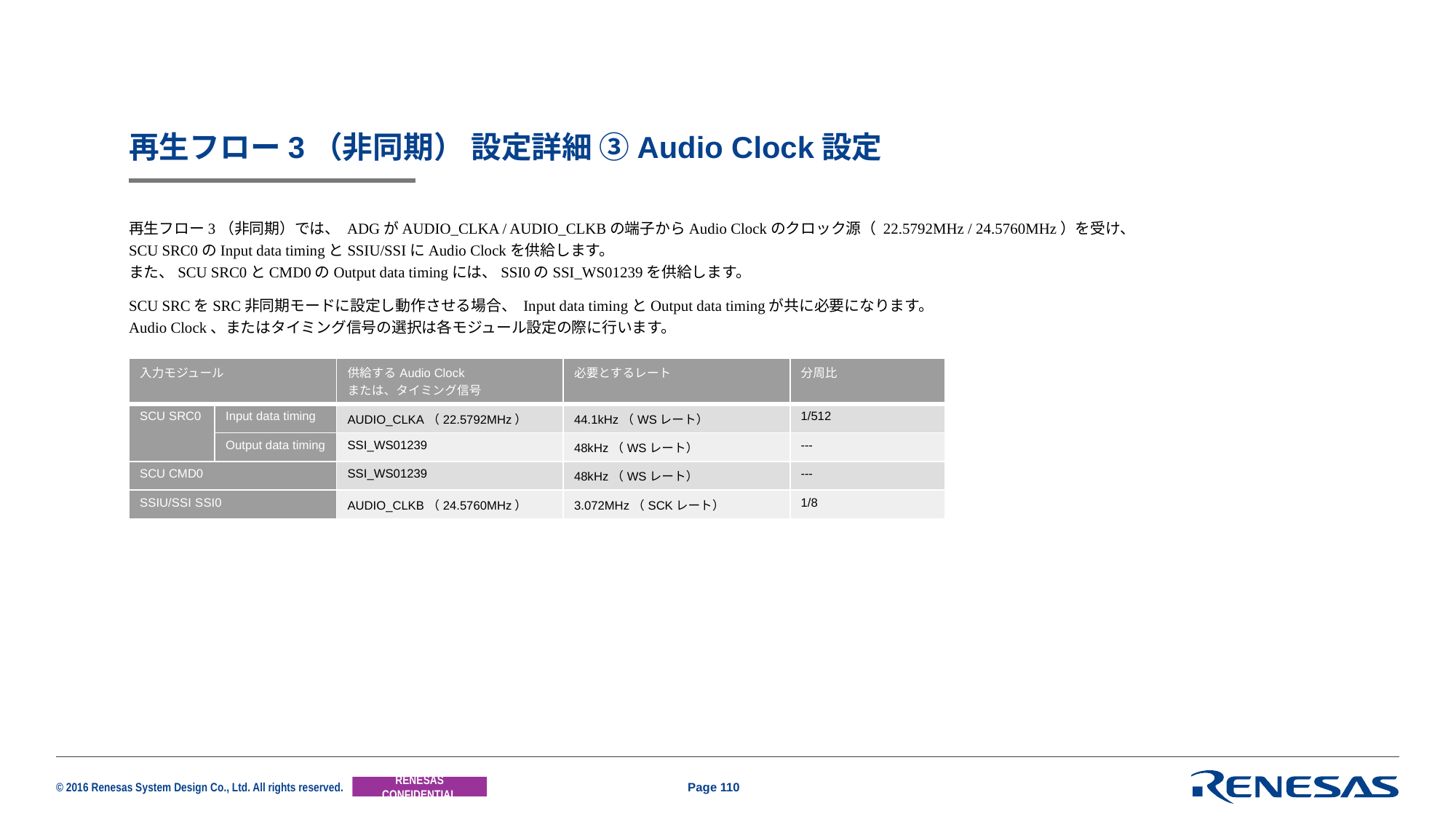

# 再生フロー3（非同期） 設定詳細 ③Audio Clock設定
再生フロー3（非同期）では、 ADGがAUDIO_CLKA / AUDIO_CLKBの端子からAudio Clockのクロック源（ 22.5792MHz / 24.5760MHz）を受け、
SCU SRC0のInput data timingとSSIU/SSIにAudio Clockを供給します。
また、SCU SRC0とCMD0のOutput data timingには、SSI0のSSI_WS01239を供給します。
SCU SRCをSRC非同期モードに設定し動作させる場合、 Input data timingとOutput data timingが共に必要になります。
Audio Clock、またはタイミング信号の選択は各モジュール設定の際に行います。
| 入力モジュール |  | 供給するAudio Clock または、タイミング信号 | 必要とするレート | 分周比 |
| --- | --- | --- | --- | --- |
| SCU SRC0 | Input data timing | AUDIO\_CLKA（22.5792MHz） | 44.1kHz（WSレート） | 1/512 |
|  | Output data timing | SSI\_WS01239 | 48kHz（WSレート） | --- |
| SCU CMD0 |  | SSI\_WS01239 | 48kHz（WSレート） | --- |
| SSIU/SSI SSI0 |  | AUDIO\_CLKB（24.5760MHz） | 3.072MHz（SCKレート） | 1/8 |
Page 110